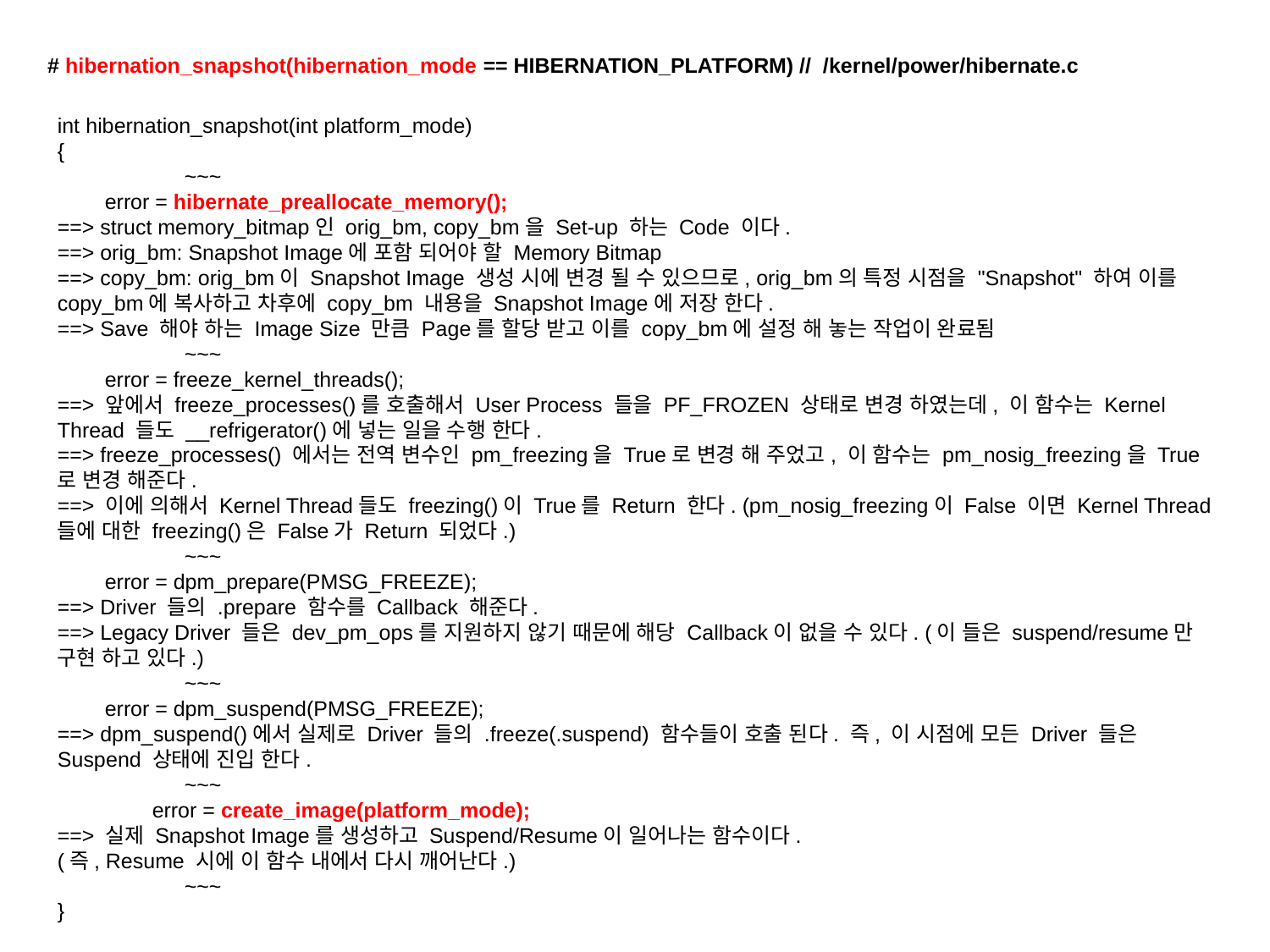

# hibernation_snapshot(hibernation_mode == HIBERNATION_PLATFORM) //  /kernel/power/hibernate.c
int hibernation_snapshot(int platform_mode)
{
	~~~
        error = hibernate_preallocate_memory();
==> struct memory_bitmap인 orig_bm, copy_bm을 Set-up 하는 Code 이다.
==> orig_bm: Snapshot Image에 포함 되어야 할 Memory Bitmap
==> copy_bm: orig_bm이 Snapshot Image 생성 시에 변경 될 수 있으므로, orig_bm의 특정 시점을 "Snapshot" 하여 이를 copy_bm에 복사하고 차후에 copy_bm 내용을 Snapshot Image에 저장 한다.
==> Save 해야 하는 Image Size 만큼 Page를 할당 받고 이를 copy_bm에 설정 해 놓는 작업이 완료됨
	~~~
        error = freeze_kernel_threads();
==> 앞에서 freeze_processes()를 호출해서 User Process 들을 PF_FROZEN 상태로 변경 하였는데, 이 함수는 Kernel Thread 들도 __refrigerator()에 넣는 일을 수행 한다.
==> freeze_processes() 에서는 전역 변수인 pm_freezing을 True로 변경 해 주었고, 이 함수는 pm_nosig_freezing을 True로 변경 해준다.
==> 이에 의해서 Kernel Thread들도 freezing()이 True를 Return 한다. (pm_nosig_freezing이 False 이면 Kernel Thread 들에 대한 freezing()은 False가 Return 되었다.)
	~~~
        error = dpm_prepare(PMSG_FREEZE);
==> Driver 들의 .prepare 함수를 Callback 해준다.
==> Legacy Driver 들은 dev_pm_ops를 지원하지 않기 때문에 해당 Callback이 없을 수 있다. (이 들은 suspend/resume만 구현 하고 있다.)
	~~~
        error = dpm_suspend(PMSG_FREEZE);
==> dpm_suspend()에서 실제로 Driver 들의 .freeze(.suspend) 함수들이 호출 된다. 즉, 이 시점에 모든 Driver 들은 Suspend 상태에 진입 한다.
	~~~
                error = create_image(platform_mode);
==> 실제 Snapshot Image를 생성하고 Suspend/Resume이 일어나는 함수이다.
(즉, Resume 시에 이 함수 내에서 다시 깨어난다.)
	~~~
}